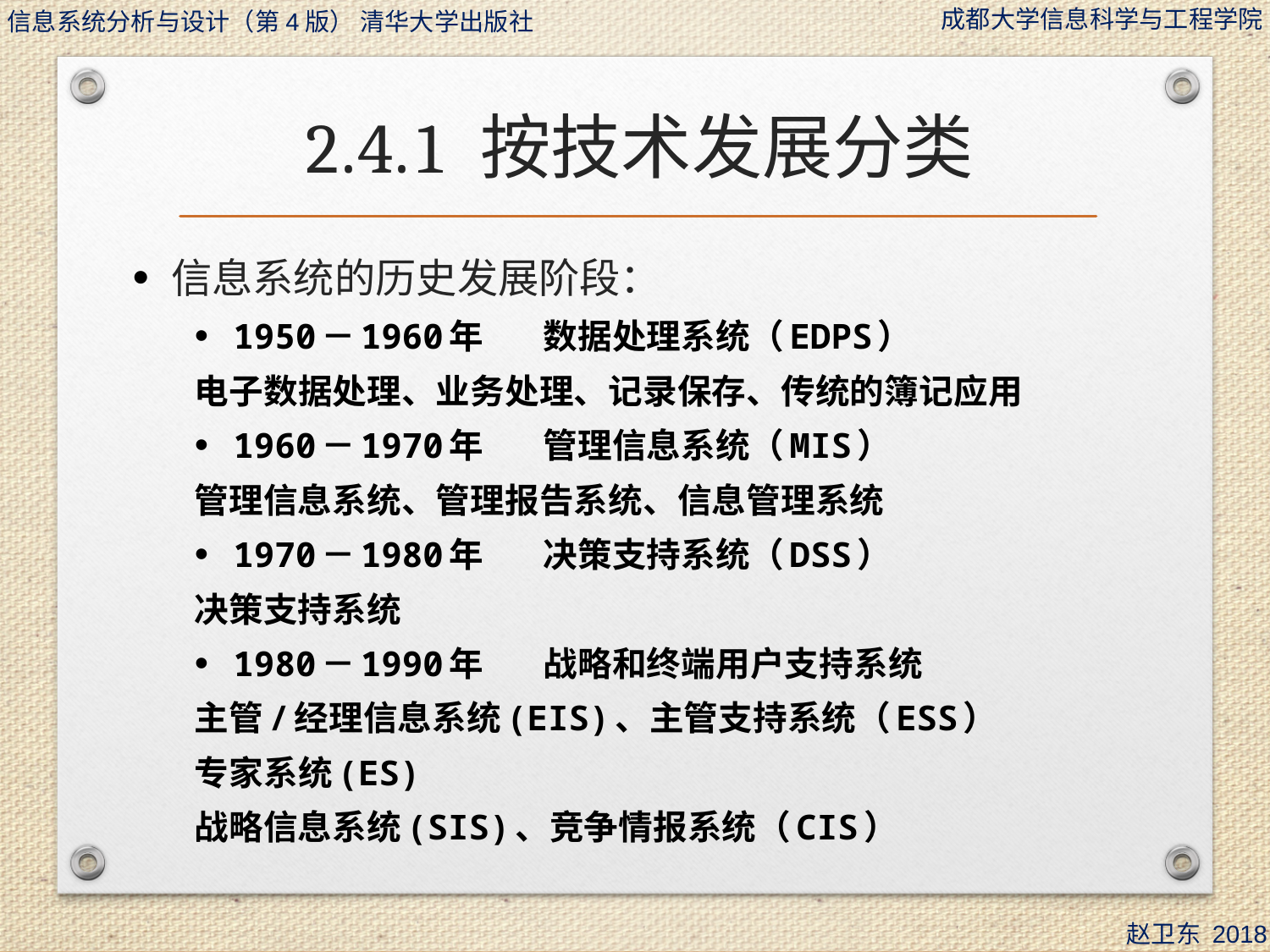

# 2.4.1 按技术发展分类
信息系统的历史发展阶段：
1950－1960年	数据处理系统（EDPS）
	电子数据处理、业务处理、记录保存、传统的簿记应用
1960－1970年	管理信息系统（MIS）
	管理信息系统、管理报告系统、信息管理系统
1970－1980年	决策支持系统（DSS）
	决策支持系统
1980－1990年	战略和终端用户支持系统
	主管/经理信息系统(EIS)、主管支持系统（ESS）
	专家系统(ES)
	战略信息系统(SIS)、竞争情报系统（CIS）